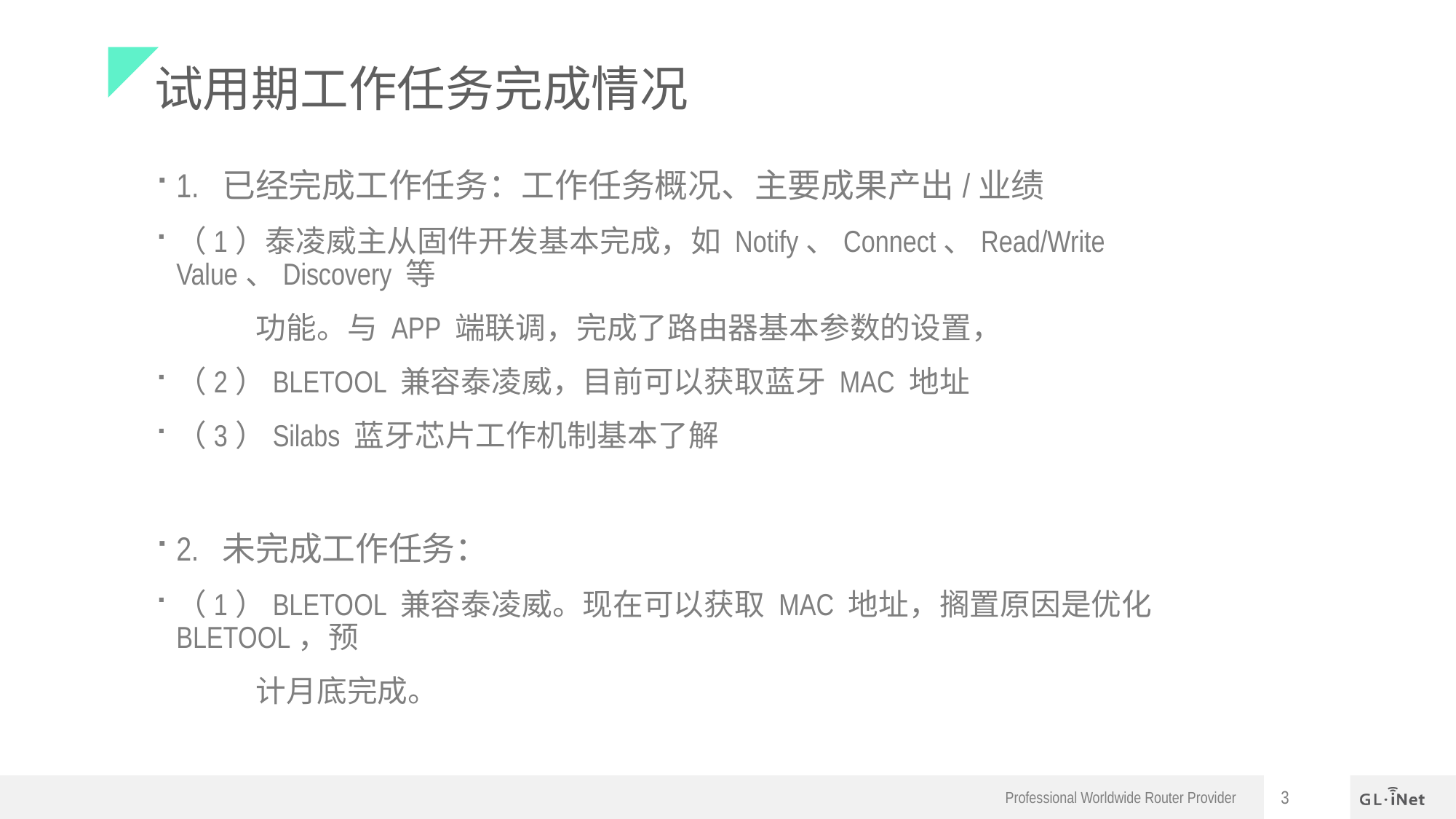

# 试用期工作任务完成情况
1.  已经完成工作任务：工作任务概况、主要成果产出/业绩
（1）泰凌威主从固件开发基本完成，如 Notify、Connect、Read/Write Value、Discovery 等
              功能。与 APP 端联调，完成了路由器基本参数的设置，
（2）BLETOOL 兼容泰凌威，目前可以获取蓝牙 MAC 地址
（3）Silabs 蓝牙芯片工作机制基本了解

2.  未完成工作任务：
（1）BLETOOL 兼容泰凌威。现在可以获取 MAC 地址，搁置原因是优化BLETOOL，预
              计月底完成。
Professional Worldwide Router Provider
3